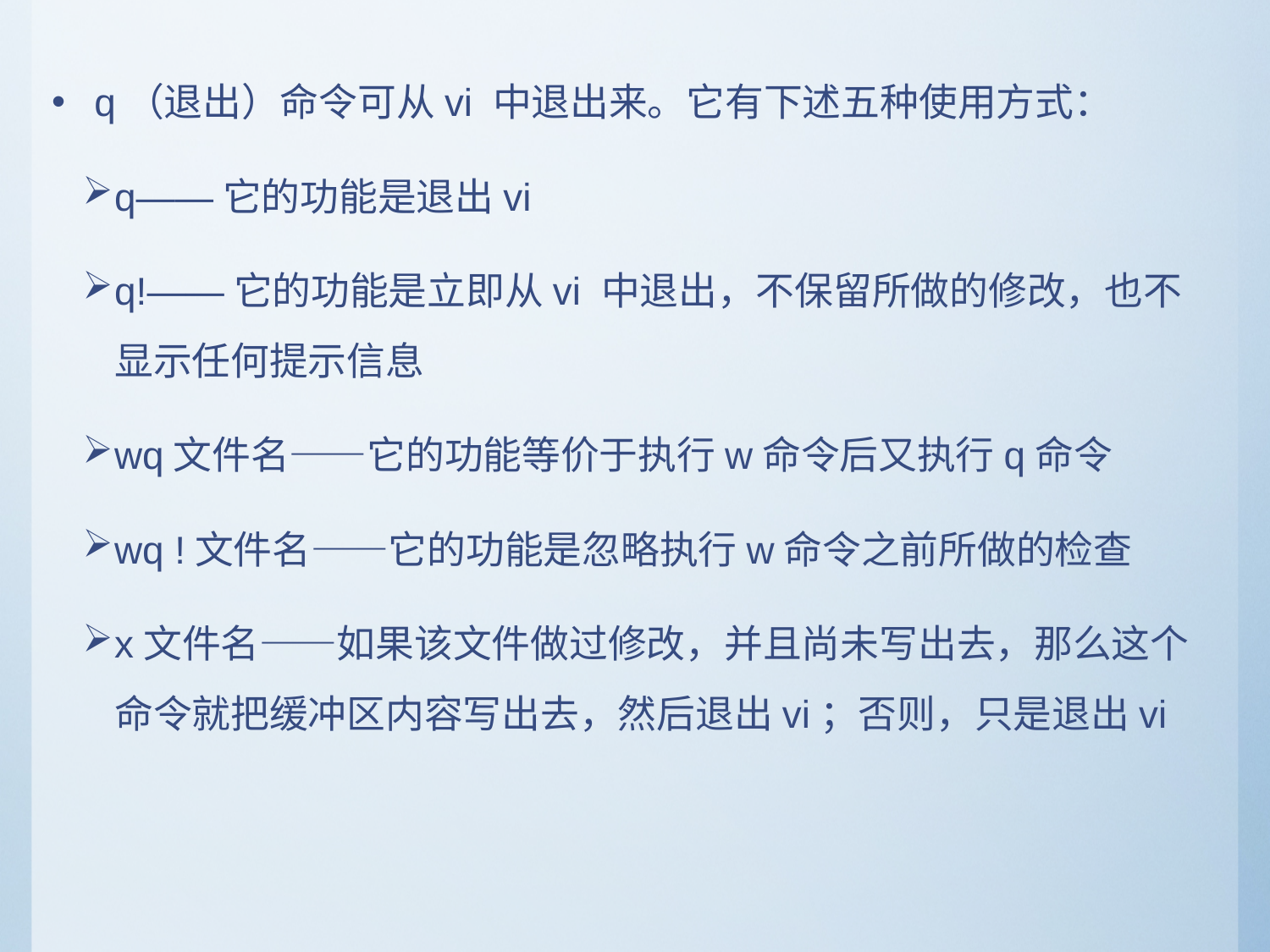

q（退出）命令可从vi 中退出来。它有下述五种使用方式：
q——它的功能是退出vi
q!——它的功能是立即从vi 中退出，不保留所做的修改，也不显示任何提示信息
wq文件名——它的功能等价于执行w命令后又执行q命令
wq !文件名——它的功能是忽略执行w命令之前所做的检查
x文件名——如果该文件做过修改，并且尚未写出去，那么这个命令就把缓冲区内容写出去，然后退出vi；否则，只是退出vi